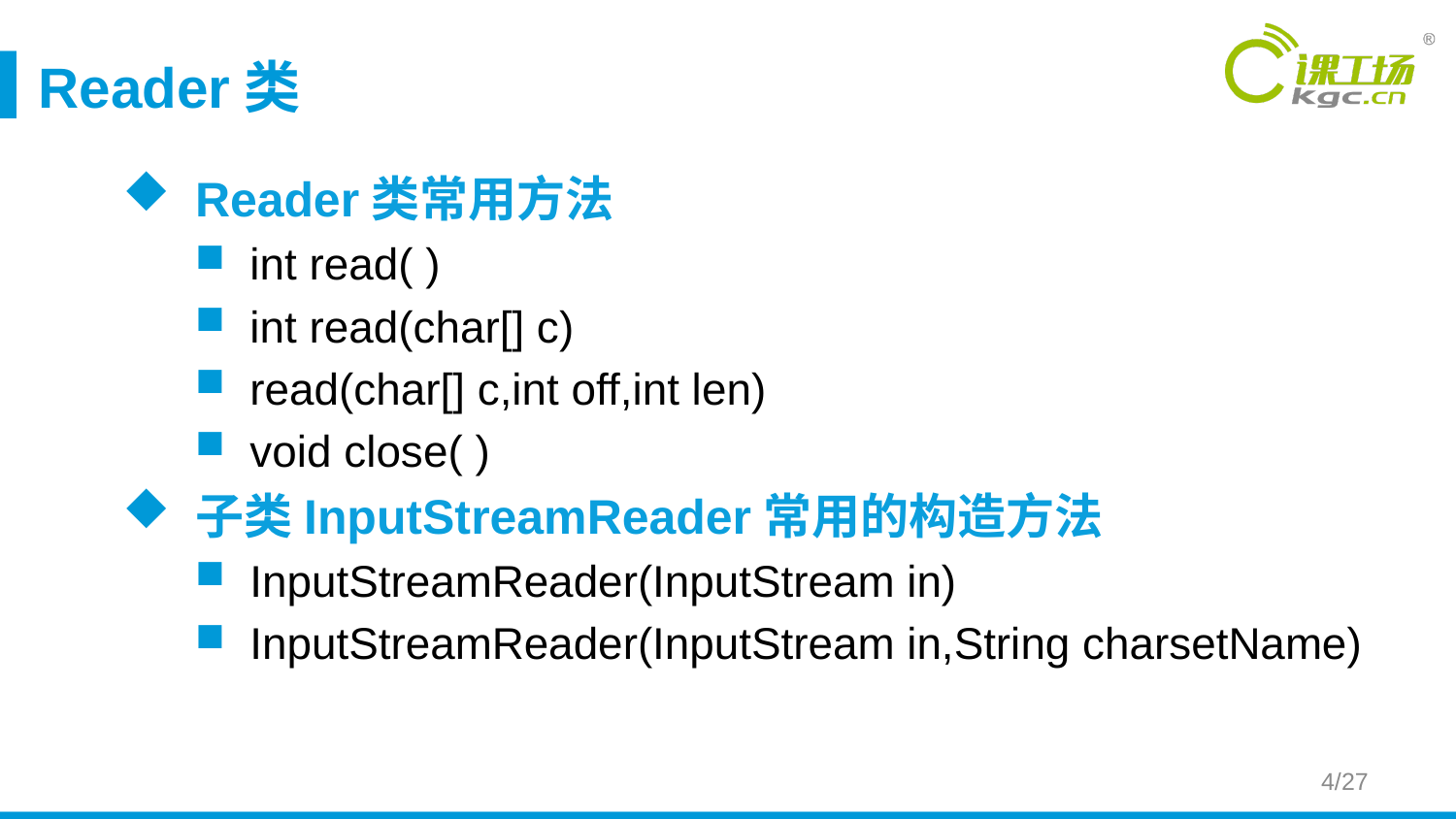

# Reader类
Reader类常用方法
int read( )
int read(char[] c)
read(char[] c,int off,int len)
void close( )
子类InputStreamReader常用的构造方法
InputStreamReader(InputStream in)
InputStreamReader(InputStream in,String charsetName)

4/27